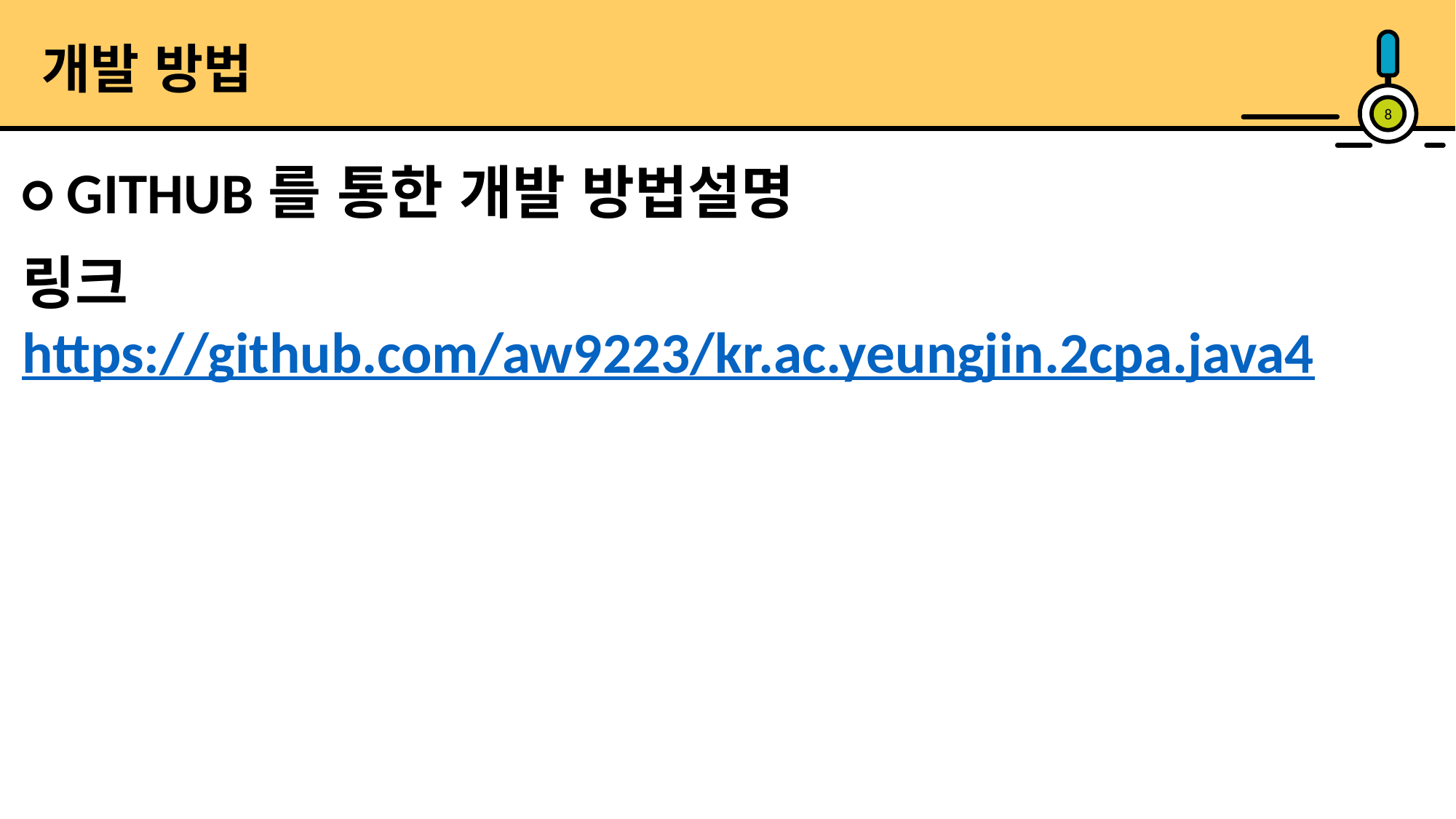

개발 방법
8
○ GITHUB를 통한 개발 방법설명
링크
https://github.com/aw9223/kr.ac.yeungjin.2cpa.java4